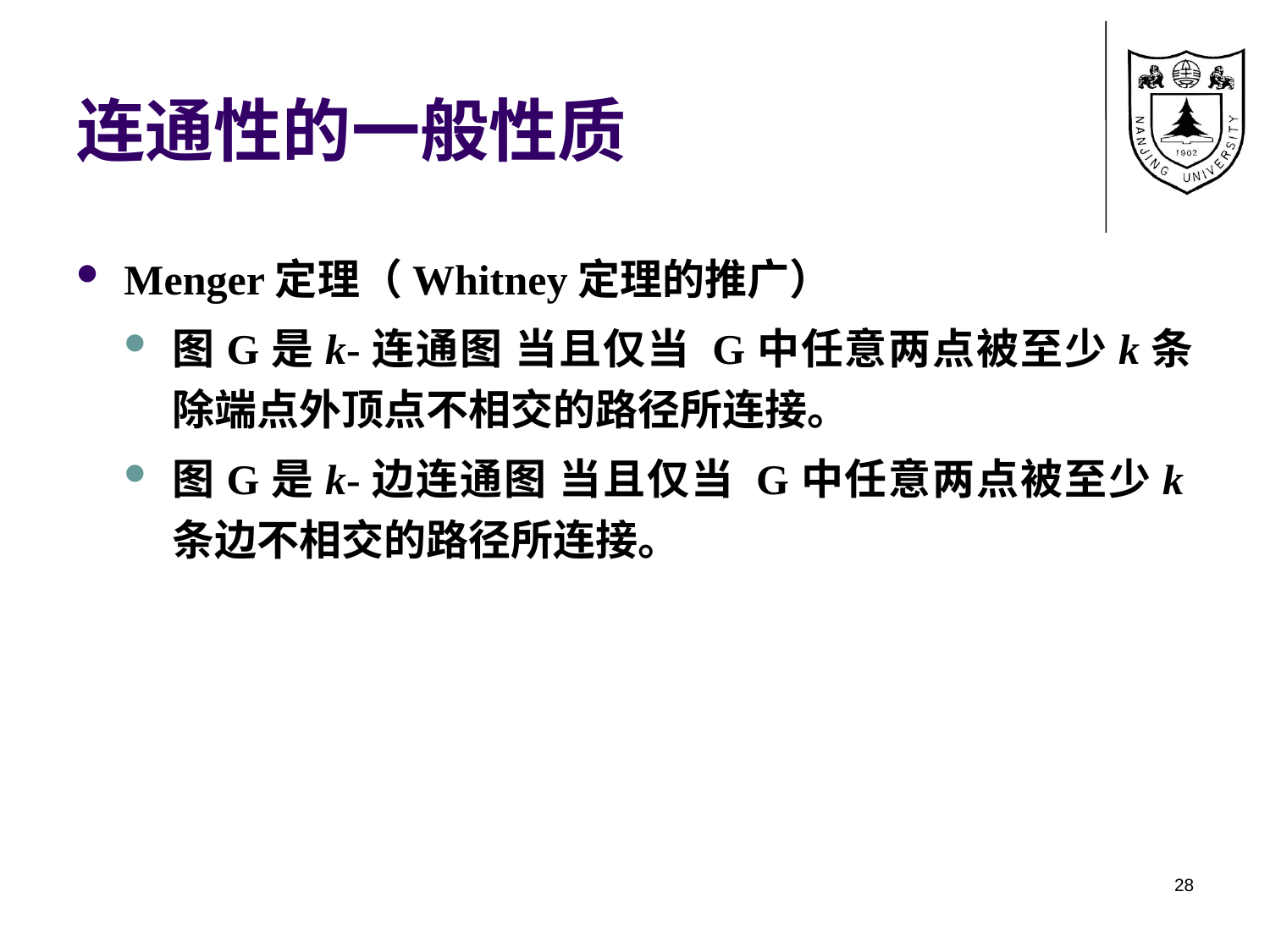

# 连通性的一般性质
Menger定理（Whitney定理的推广）
图G是k-连通图 当且仅当 G中任意两点被至少k条除端点外顶点不相交的路径所连接。
图G是k-边连通图 当且仅当 G中任意两点被至少k条边不相交的路径所连接。
28